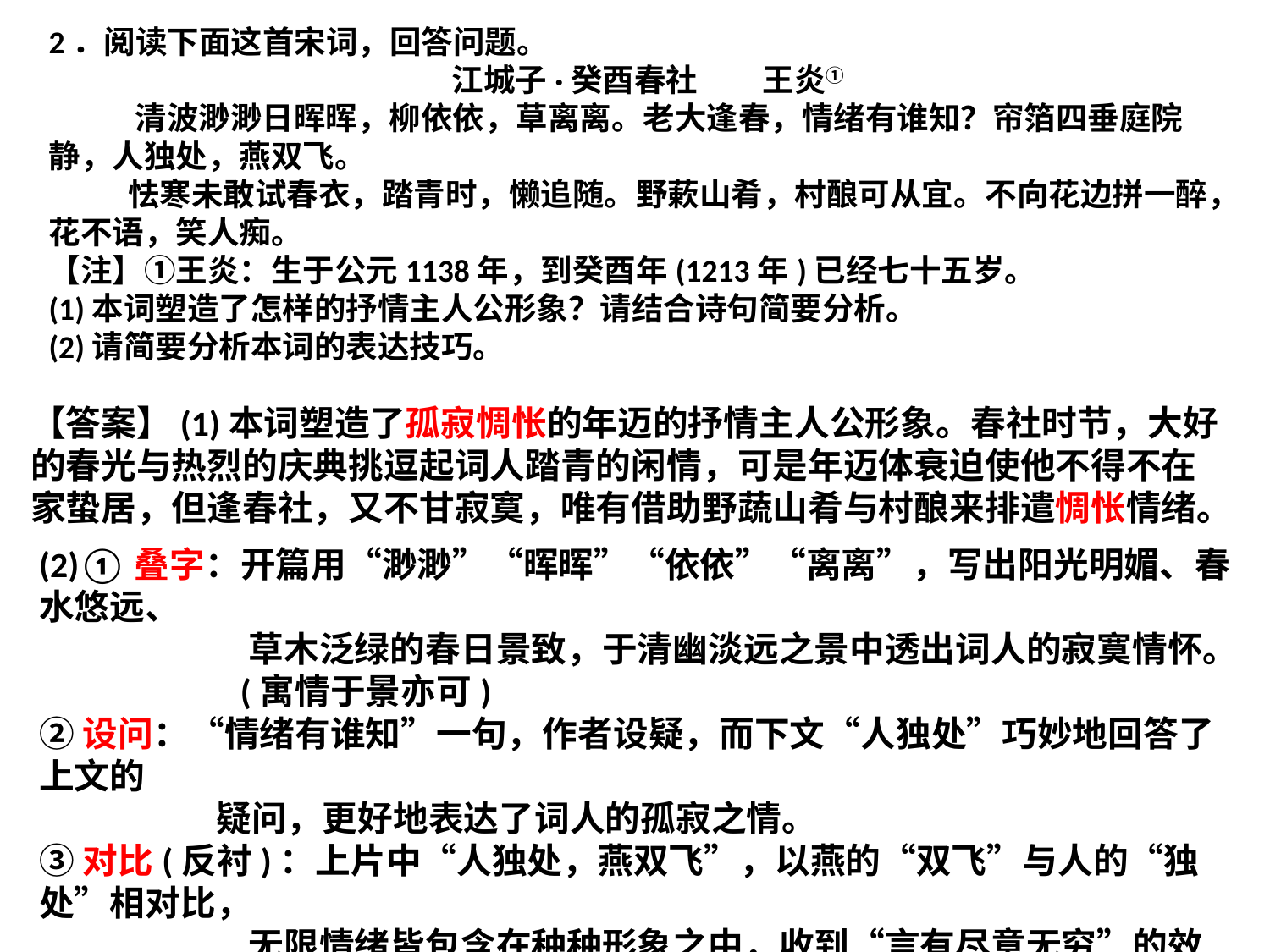

2．阅读下面这首宋词，回答问题。
                                                       江城子·癸酉春社         王炎①
           清波渺渺日晖晖，柳依依，草离离。老大逢春，情绪有谁知？帘箔四垂庭院静，人独处，燕双飞。
          怯寒未敢试春衣，踏青时，懒追随。野蔌山肴，村酿可从宜。不向花边拼一醉，花不语，笑人痴。
【注】①王炎：生于公元1138年，到癸酉年(1213年)已经七十五岁。
(1)本词塑造了怎样的抒情主人公形象？请结合诗句简要分析。
(2)请简要分析本词的表达技巧。
【答案】(1)本词塑造了孤寂惆怅的年迈的抒情主人公形象。春社时节，大好的春光与热烈的庆典挑逗起词人踏青的闲情，可是年迈体衰迫使他不得不在家蛰居，但逢春社，又不甘寂寞，唯有借助野蔬山肴与村酿来排遣惆怅情绪。
(2)①叠字：开篇用“渺渺”“晖晖”“依依”“离离”，写出阳光明媚、春水悠远、
                         草木泛绿的春日景致，于清幽淡远之景中透出词人的寂寞情怀。
                         (寓情于景亦可)
②设问：“情绪有谁知”一句，作者设疑，而下文“人独处”巧妙地回答了上文的
                     疑问，更好地表达了词人的孤寂之情。
③对比(反衬)：上片中“人独处，燕双飞”，以燕的“双飞”与人的“独处”相对比，
                         无限情绪皆包含在种种形象之中，收到“言有尽意无穷”的效果。
④拟人：词的下片结尾处一反平平叙写，采用拟人的手法，说花“不语”“笑”，
                   文势一转，全篇也因之活跃飞动。